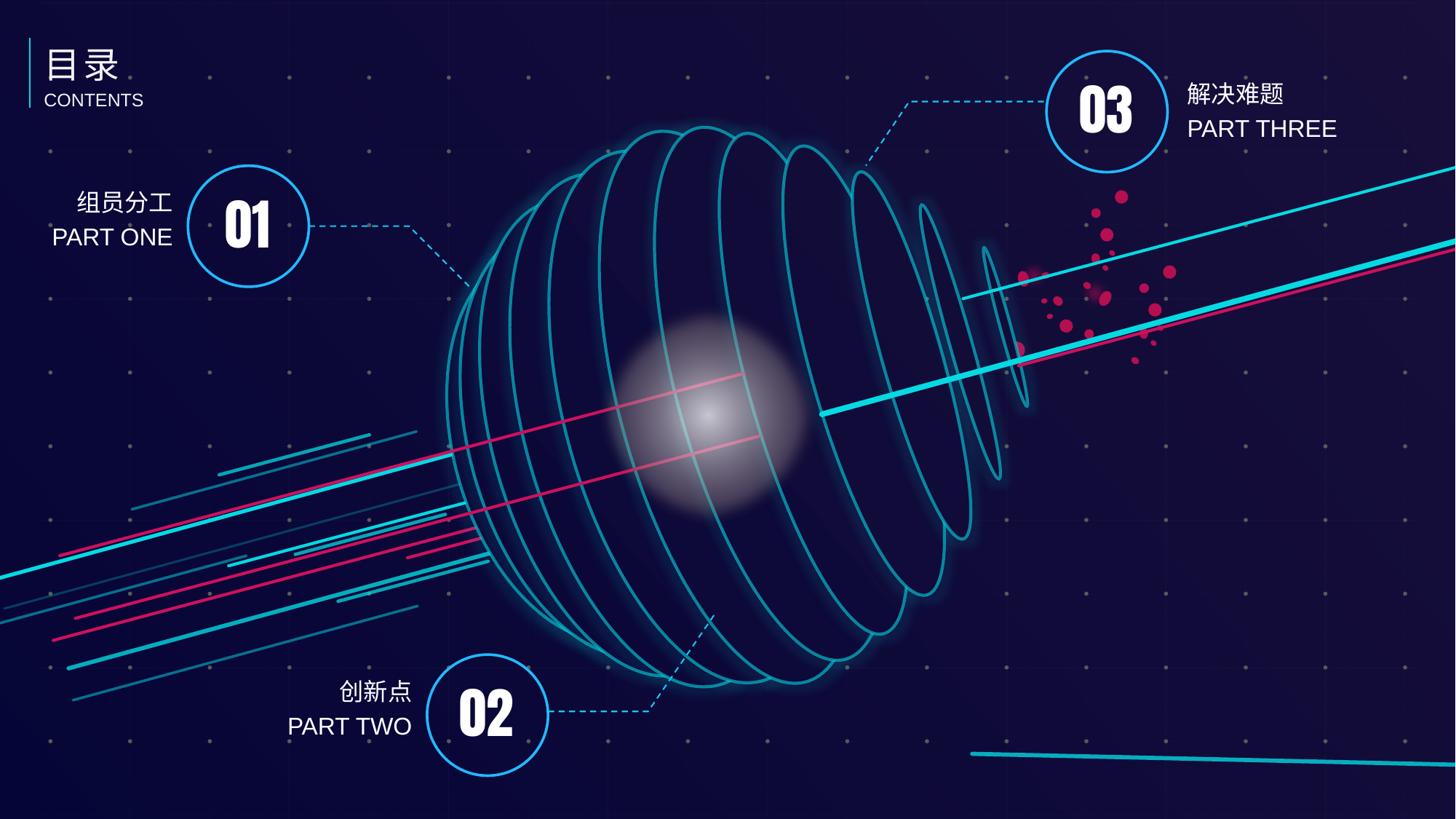

目录
CONTENTS

03
解决难题
PART THREE

01
组员分工
PART ONE

02
创新点
PART TWO